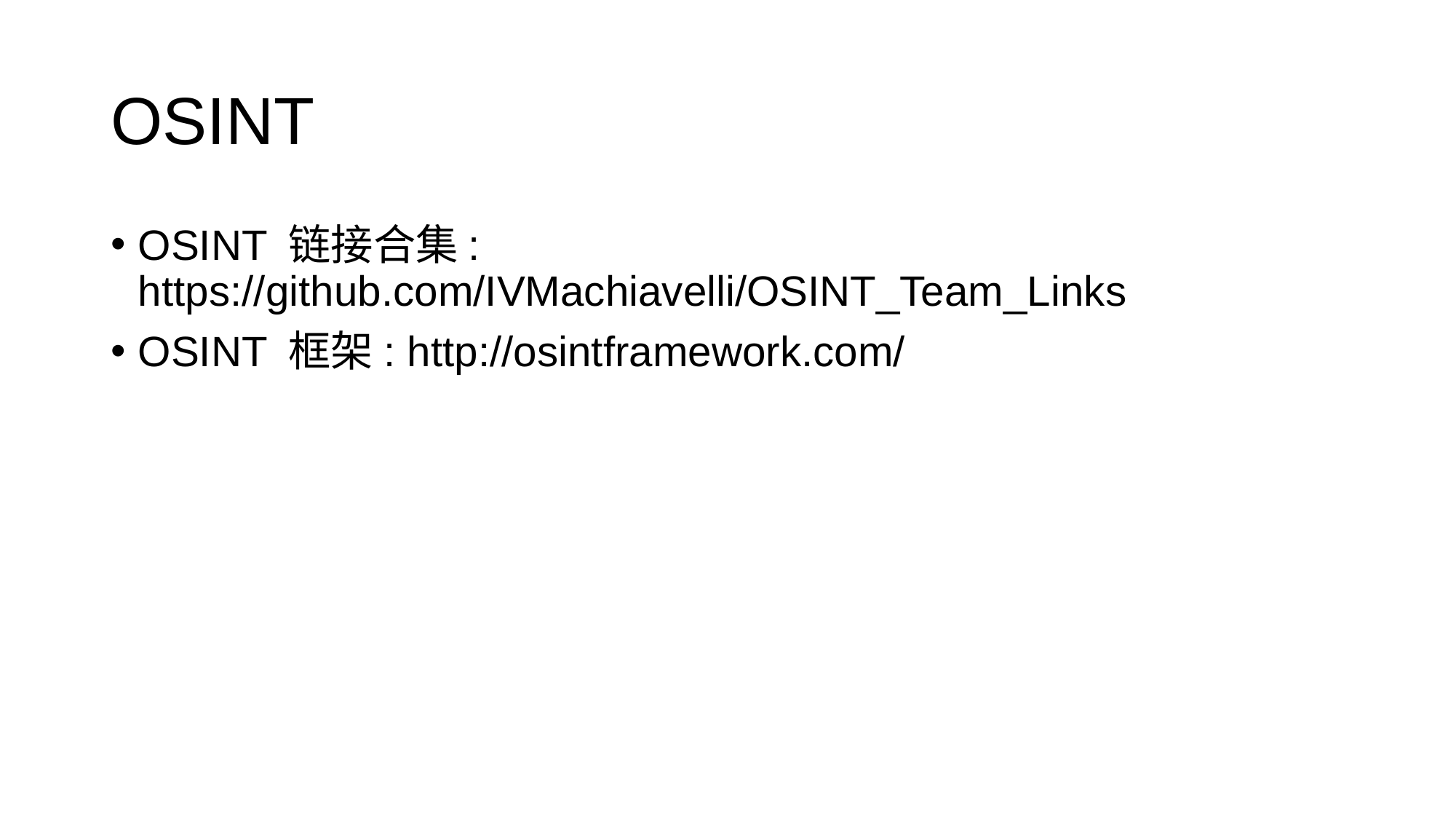

# OSINT
OSINT 链接合集: https://github.com/IVMachiavelli/OSINT_Team_Links
OSINT 框架: http://osintframework.com/